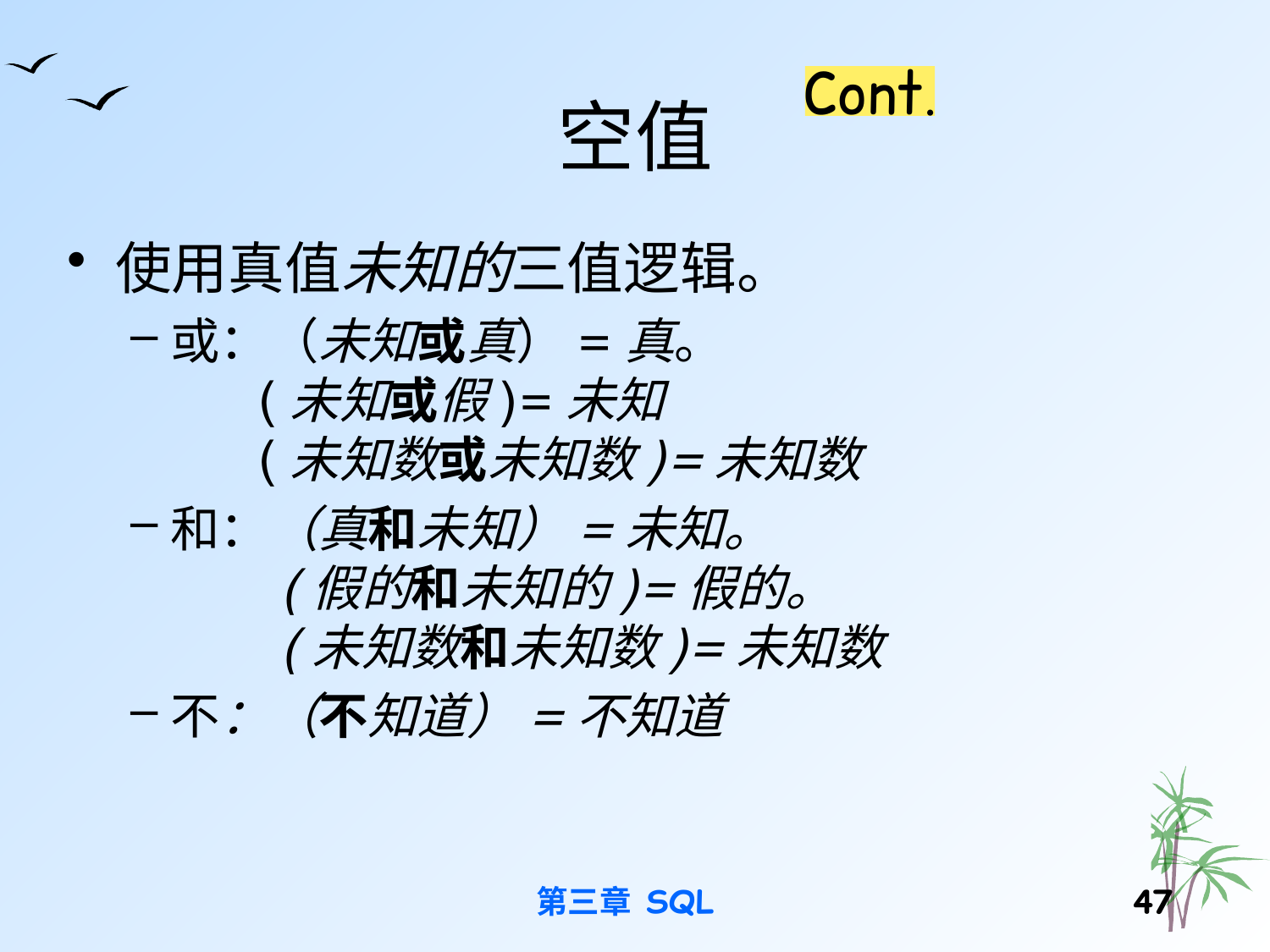

# 空值
Cont.
使用真值未知的三值逻辑。
或：（未知或真）=真。
       (未知或假)=未知
       (未知数或未知数)=未知数
和：（真和未知）=未知。
         (假的和未知的)=假的。
         (未知数和未知数)=未知数
不：（不知道）=不知道
第三章 SQL
47